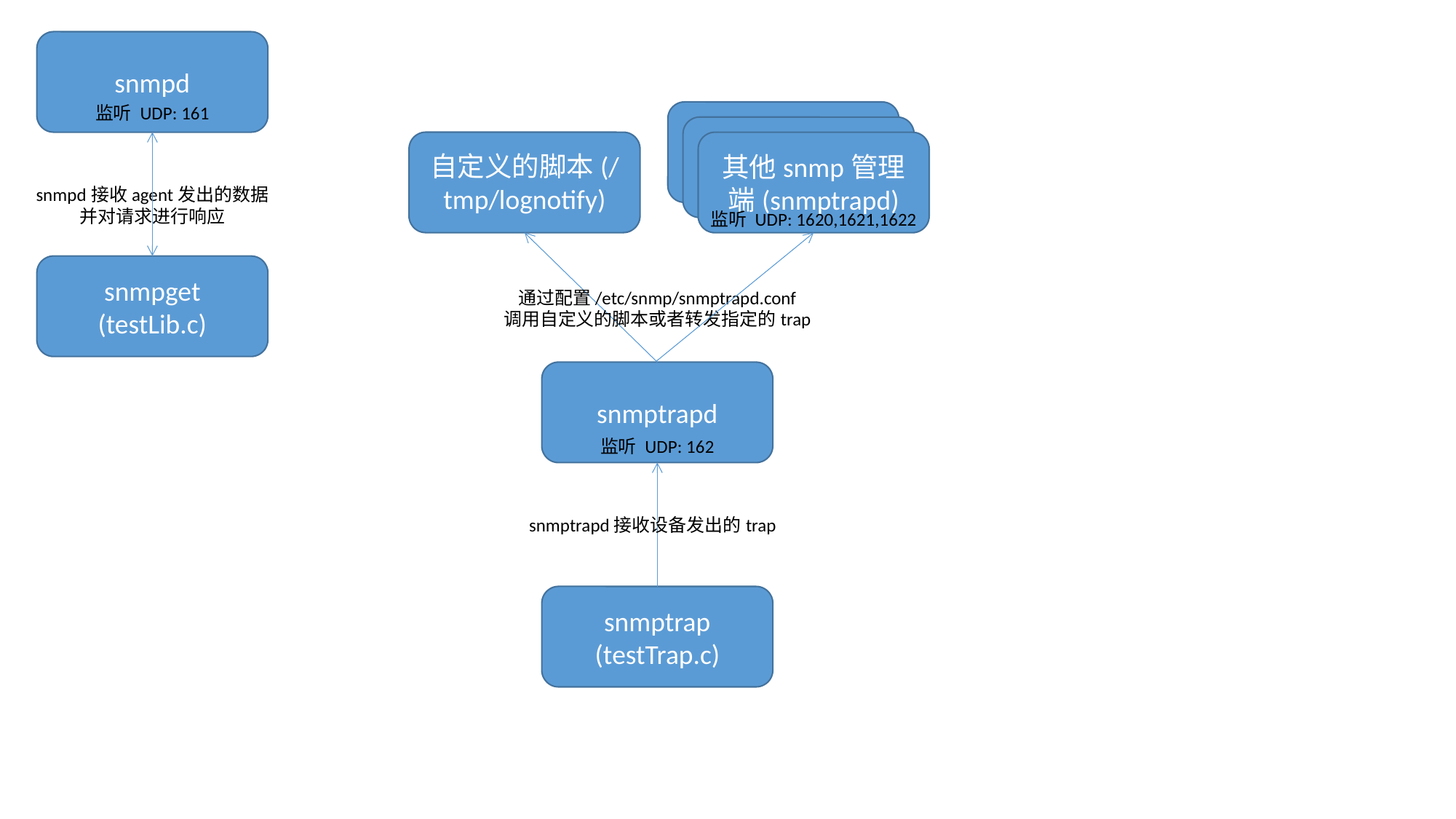

snmpd
监听 UDP: 161
snmpd接收agent发出的数据
并对请求进行响应
snmpget
(testLib.c)
其他snmp管理端(snmptrapd)
其他snmp管理端(snmptrapd)
其他snmp管理端(snmptrapd)
自定义的脚本(/tmp/lognotify)
监听 UDP: 1620,1621,1622
通过配置/etc/snmp/snmptrapd.conf
调用自定义的脚本或者转发指定的trap
snmptrapd
监听 UDP: 162
snmptrapd接收设备发出的trap
snmptrap
(testTrap.c)